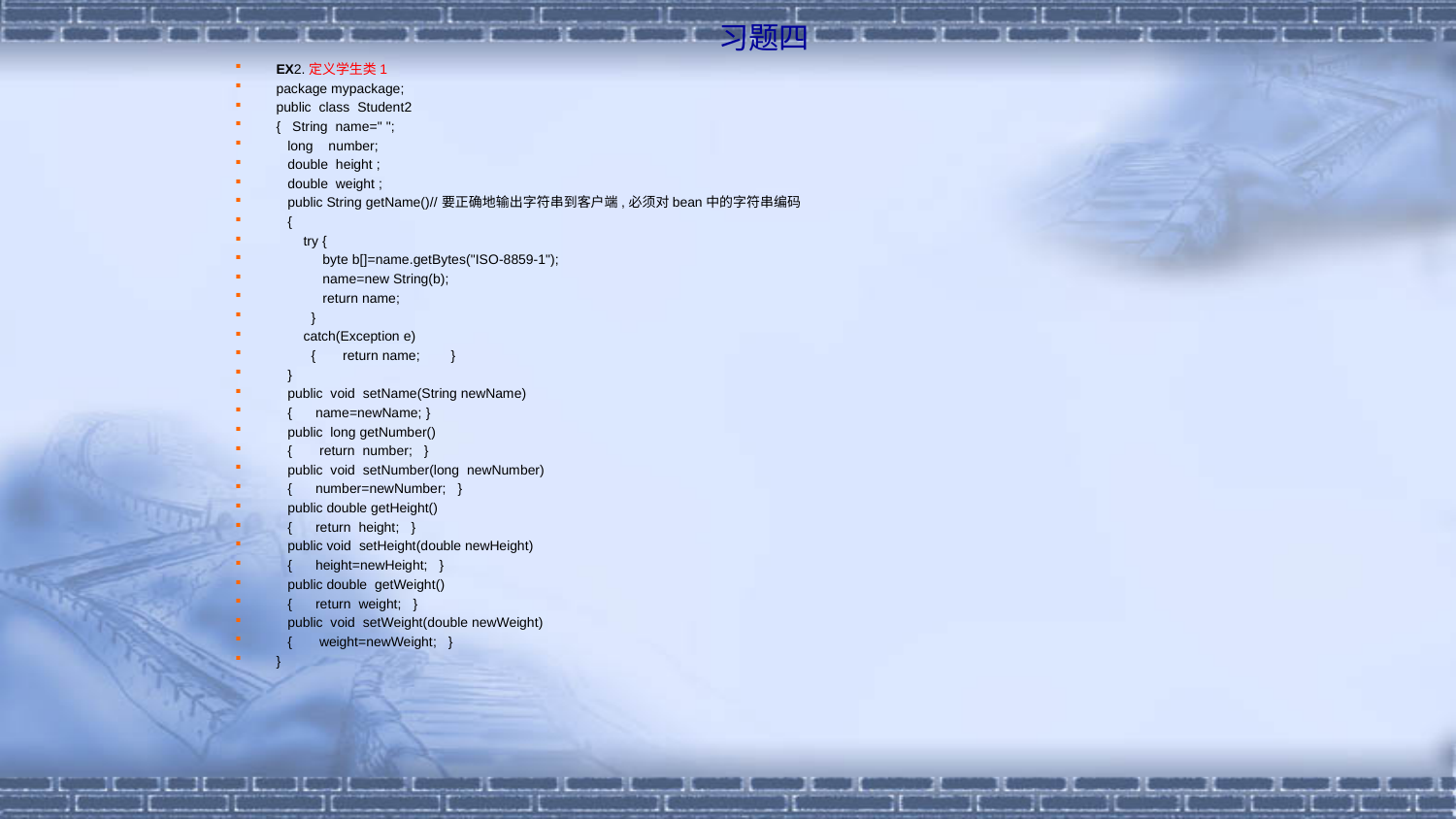

# 习题四
EX2.定义学生类1
package mypackage;
public  class  Student2
{   String  name=" ";
   long    number;
   double  height ;
   double  weight ;
   public String getName()//要正确地输出字符串到客户端,必须对bean中的字符串编码
   {
       try {
            byte b[]=name.getBytes("ISO-8859-1");
            name=new String(b);
            return name;
         }
       catch(Exception e)
         {       return name;        }
   }
   public  void  setName(String newName)
   {      name=newName; }
   public  long getNumber()
   {       return  number;   }
   public  void  setNumber(long  newNumber)
   {      number=newNumber;   }
   public double getHeight()
   {      return  height;   }
   public void  setHeight(double newHeight)
   {      height=newHeight;   }
   public double  getWeight()
   {      return  weight;   }
   public  void  setWeight(double newWeight)
   {       weight=newWeight;   }
}